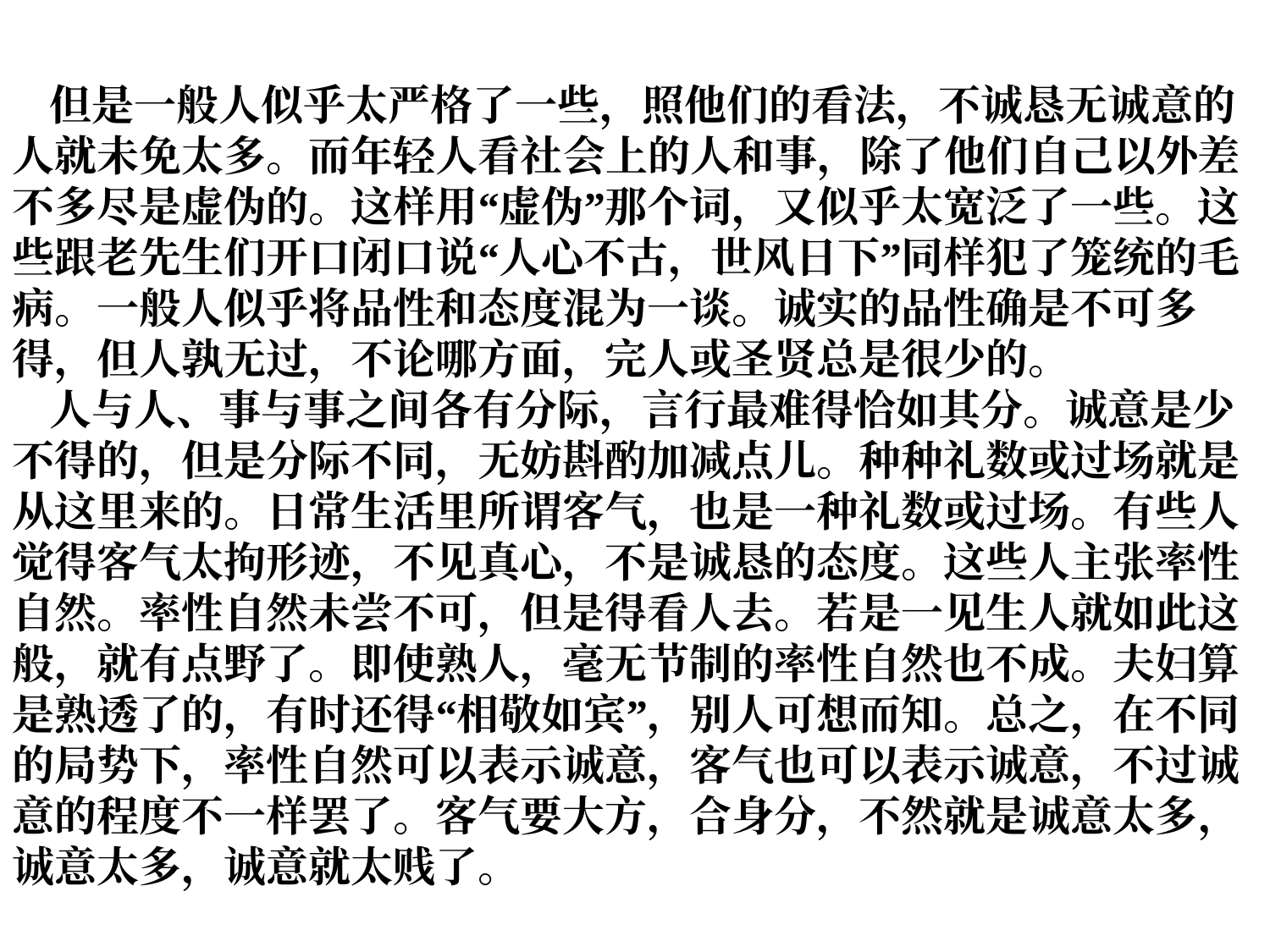

但是一般人似乎太严格了一些，照他们的看法，不诚恳无诚意的人就未免太多。而年轻人看社会上的人和事，除了他们自己以外差不多尽是虚伪的。这样用“虚伪”那个词，又似乎太宽泛了一些。这些跟老先生们开口闭口说“人心不古，世风日下”同样犯了笼统的毛病。一般人似乎将品性和态度混为一谈。诚实的品性确是不可多得，但人孰无过，不论哪方面，完人或圣贤总是很少的。
人与人、事与事之间各有分际，言行最难得恰如其分。诚意是少不得的，但是分际不同，无妨斟酌加减点儿。种种礼数或过场就是从这里来的。日常生活里所谓客气，也是一种礼数或过场。有些人觉得客气太拘形迹，不见真心，不是诚恳的态度。这些人主张率性自然。率性自然未尝不可，但是得看人去。若是一见生人就如此这般，就有点野了。即使熟人，毫无节制的率性自然也不成。夫妇算是熟透了的，有时还得“相敬如宾”，别人可想而知。总之，在不同的局势下，率性自然可以表示诚意，客气也可以表示诚意，不过诚意的程度不一样罢了。客气要大方，合身分，不然就是诚意太多，诚意太多，诚意就太贱了。